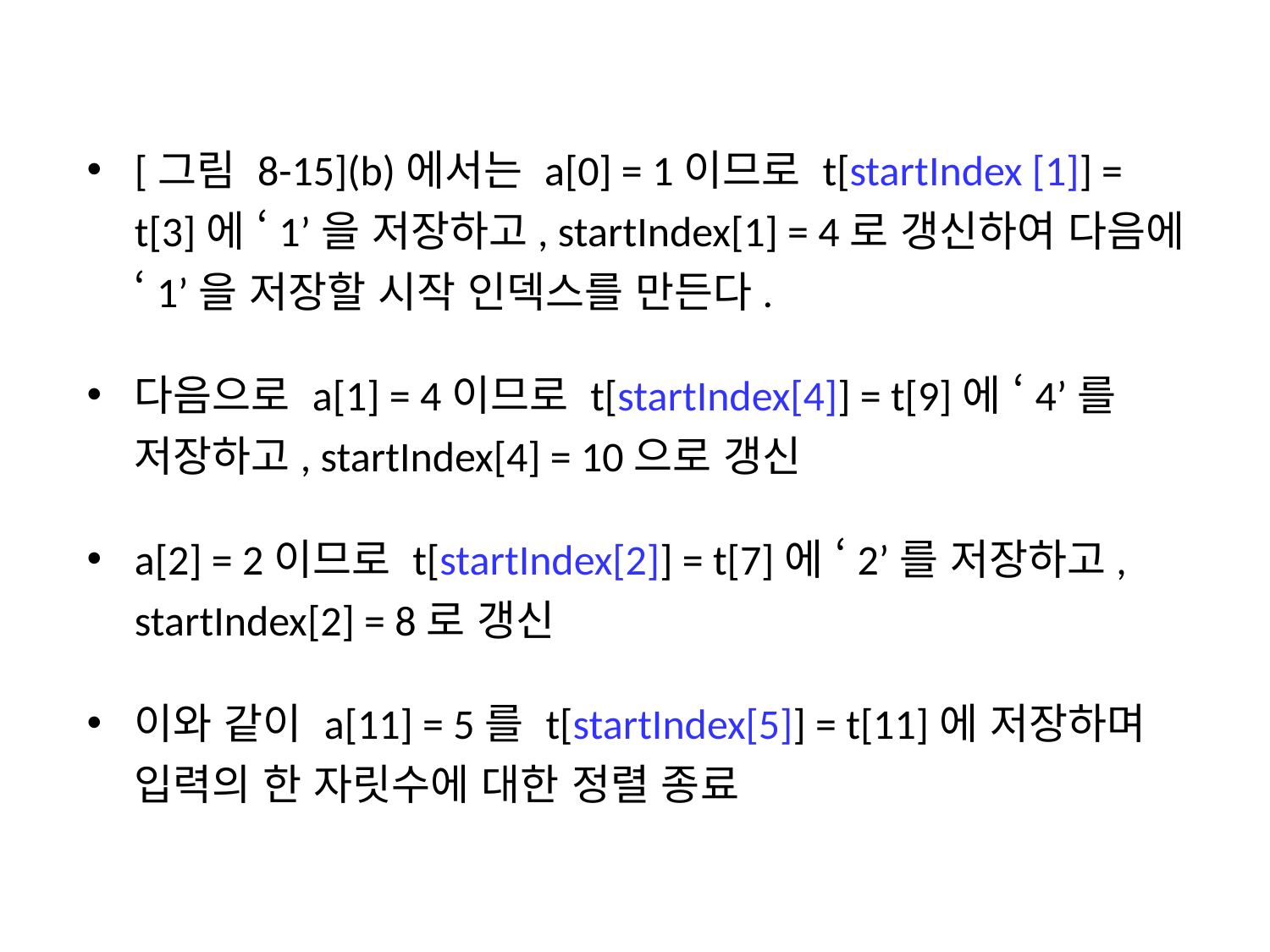

[그림 8-15](b)에서는 a[0] = 1이므로 t[startIndex [1]] = t[3]에 ‘1’을 저장하고, startIndex[1] = 4로 갱신하여 다음에 ‘1’을 저장할 시작 인덱스를 만든다.
다음으로 a[1] = 4이므로 t[startIndex[4]] = t[9]에 ‘4’를 저장하고, startIndex[4] = 10으로 갱신
a[2] = 2이므로 t[startIndex[2]] = t[7]에 ‘2’를 저장하고, startIndex[2] = 8로 갱신
이와 같이 a[11] = 5를 t[startIndex[5]] = t[11]에 저장하며 입력의 한 자릿수에 대한 정렬 종료